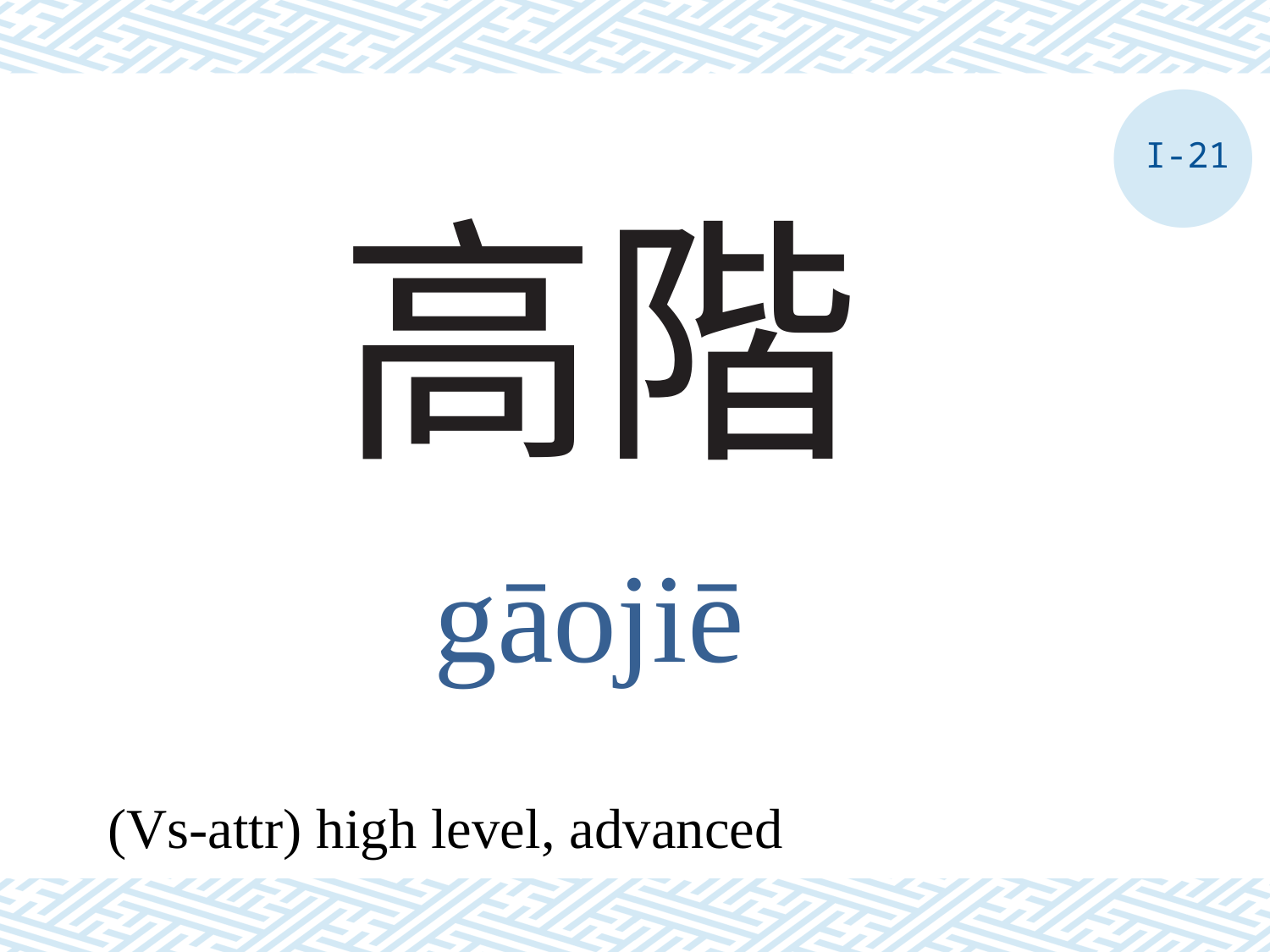

I-21

# 高階
gāojiē
(Vs-attr) high level, advanced